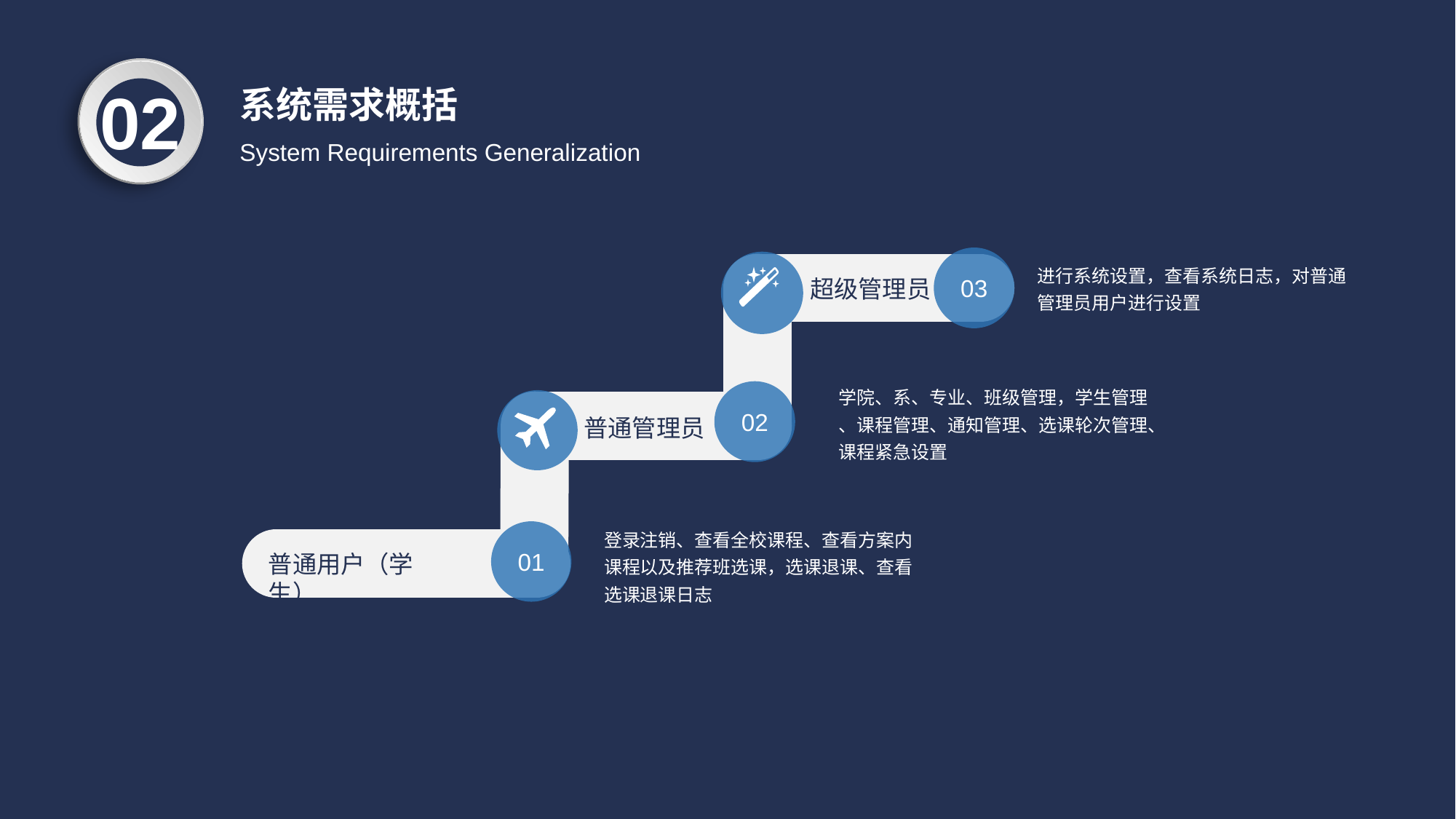

02
系统需求概括
System Requirements Generalization
03

进行系统设置，查看系统日志，对普通管理员用户进行设置

超级管理员

学院、系、专业、班级管理，学生管理
、课程管理、通知管理、选课轮次管理、课程紧急设置
02

普通管理员
登录注销、查看全校课程、查看方案内课程以及推荐班选课，选课退课、查看选课退课日志
01
普通用户（学生）